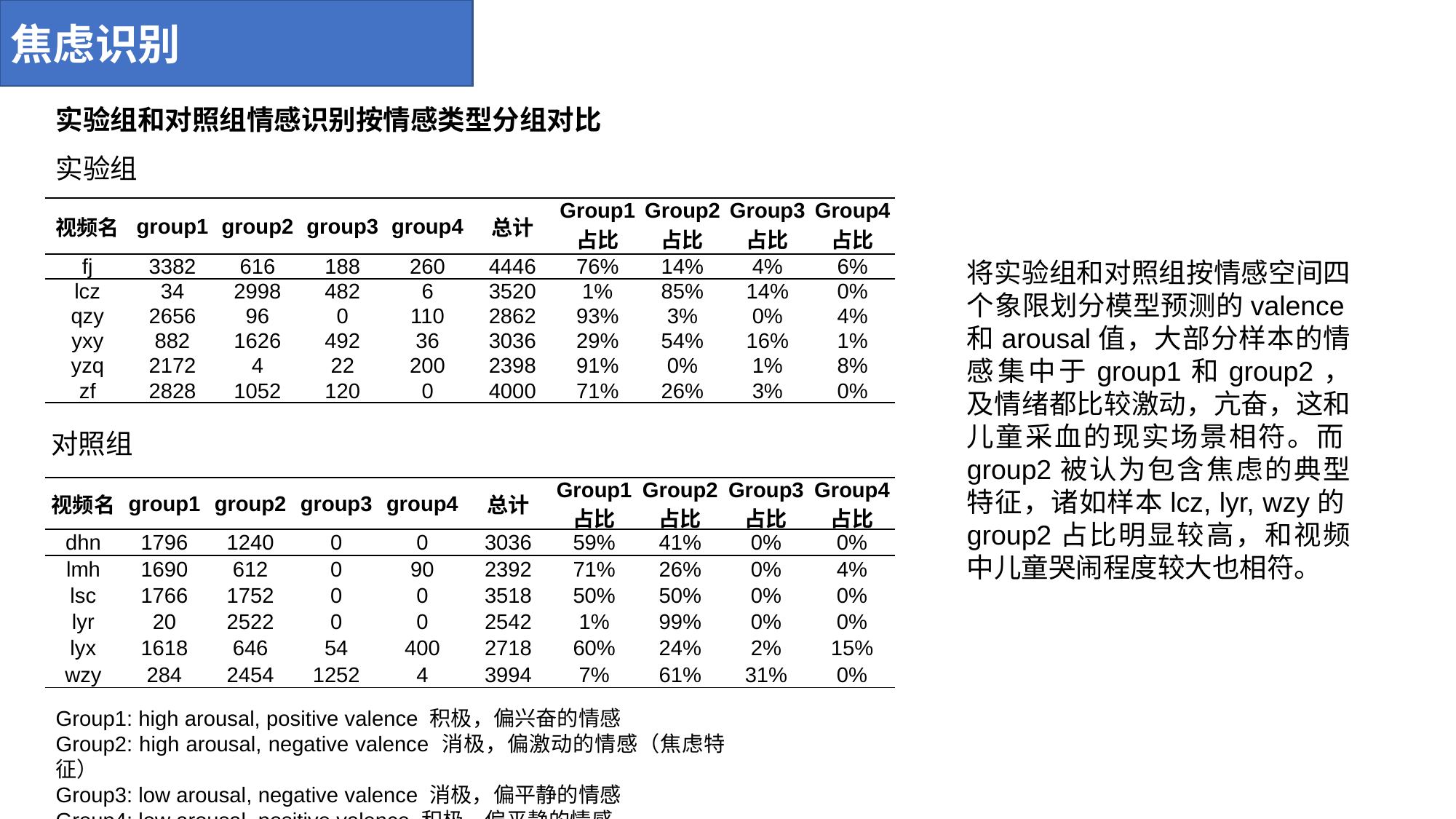

焦虑识别
实验组和对照组情感识别按情感类型分组对比
实验组
| 视频名 | group1 | group2 | group3 | group4 | 总计 | Group1 占比 | Group2 占比 | Group3 占比 | Group4 占比 |
| --- | --- | --- | --- | --- | --- | --- | --- | --- | --- |
| fj | 3382 | 616 | 188 | 260 | 4446 | 76% | 14% | 4% | 6% |
| lcz | 34 | 2998 | 482 | 6 | 3520 | 1% | 85% | 14% | 0% |
| qzy | 2656 | 96 | 0 | 110 | 2862 | 93% | 3% | 0% | 4% |
| yxy | 882 | 1626 | 492 | 36 | 3036 | 29% | 54% | 16% | 1% |
| yzq | 2172 | 4 | 22 | 200 | 2398 | 91% | 0% | 1% | 8% |
| zf | 2828 | 1052 | 120 | 0 | 4000 | 71% | 26% | 3% | 0% |
将实验组和对照组按情感空间四个象限划分模型预测的valence和arousal值，大部分样本的情感集中于group1和group2，及情绪都比较激动，亢奋，这和儿童采血的现实场景相符。而group2被认为包含焦虑的典型特征，诸如样本lcz, lyr, wzy的group2占比明显较高，和视频中儿童哭闹程度较大也相符。
对照组
| 视频名 | group1 | group2 | group3 | group4 | 总计 | Group1 占比 | Group2 占比 | Group3 占比 | Group4 占比 |
| --- | --- | --- | --- | --- | --- | --- | --- | --- | --- |
| dhn | 1796 | 1240 | 0 | 0 | 3036 | 59% | 41% | 0% | 0% |
| lmh | 1690 | 612 | 0 | 90 | 2392 | 71% | 26% | 0% | 4% |
| lsc | 1766 | 1752 | 0 | 0 | 3518 | 50% | 50% | 0% | 0% |
| lyr | 20 | 2522 | 0 | 0 | 2542 | 1% | 99% | 0% | 0% |
| lyx | 1618 | 646 | 54 | 400 | 2718 | 60% | 24% | 2% | 15% |
| wzy | 284 | 2454 | 1252 | 4 | 3994 | 7% | 61% | 31% | 0% |
Group1: high arousal, positive valence 积极，偏兴奋的情感
Group2: high arousal, negative valence 消极，偏激动的情感（焦虑特征）
Group3: low arousal, negative valence 消极，偏平静的情感
Group4: low arousal, positive valence 积极，偏平静的情感